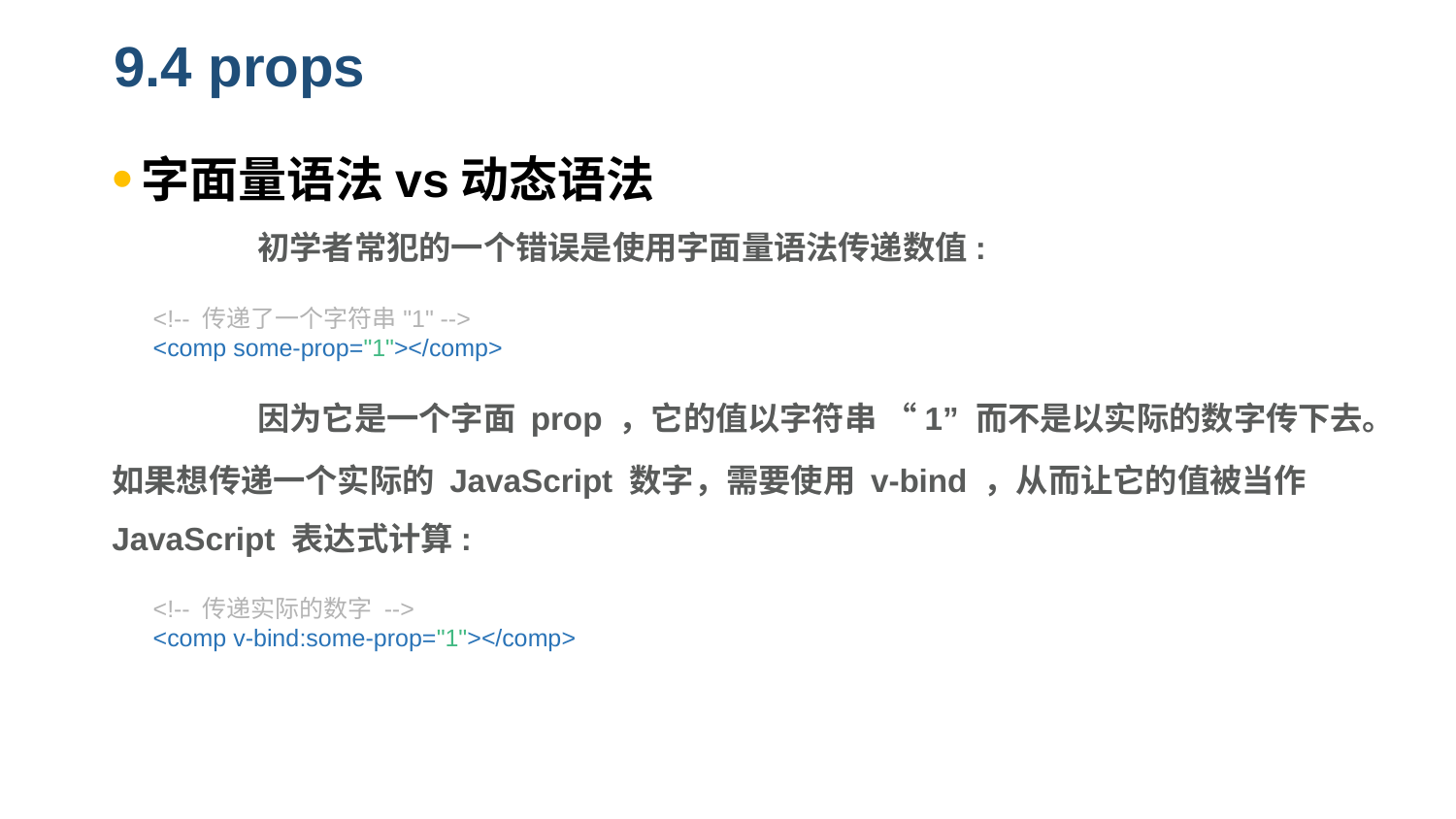

# 9.4 props
字面量语法vs动态语法
	初学者常犯的一个错误是使用字面量语法传递数值:

	因为它是一个字面 prop ，它的值以字符串 “1” 而不是以实际的数字传下去。如果想传递一个实际的 JavaScript 数字，需要使用 v-bind ，从而让它的值被当作 JavaScript 表达式计算:

| <!-- 传递了一个字符串"1" --> <comp some-prop="1"></comp> |
| --- |
| <!-- 传递实际的数字 --> <comp v-bind:some-prop="1"></comp> |
| --- |
84